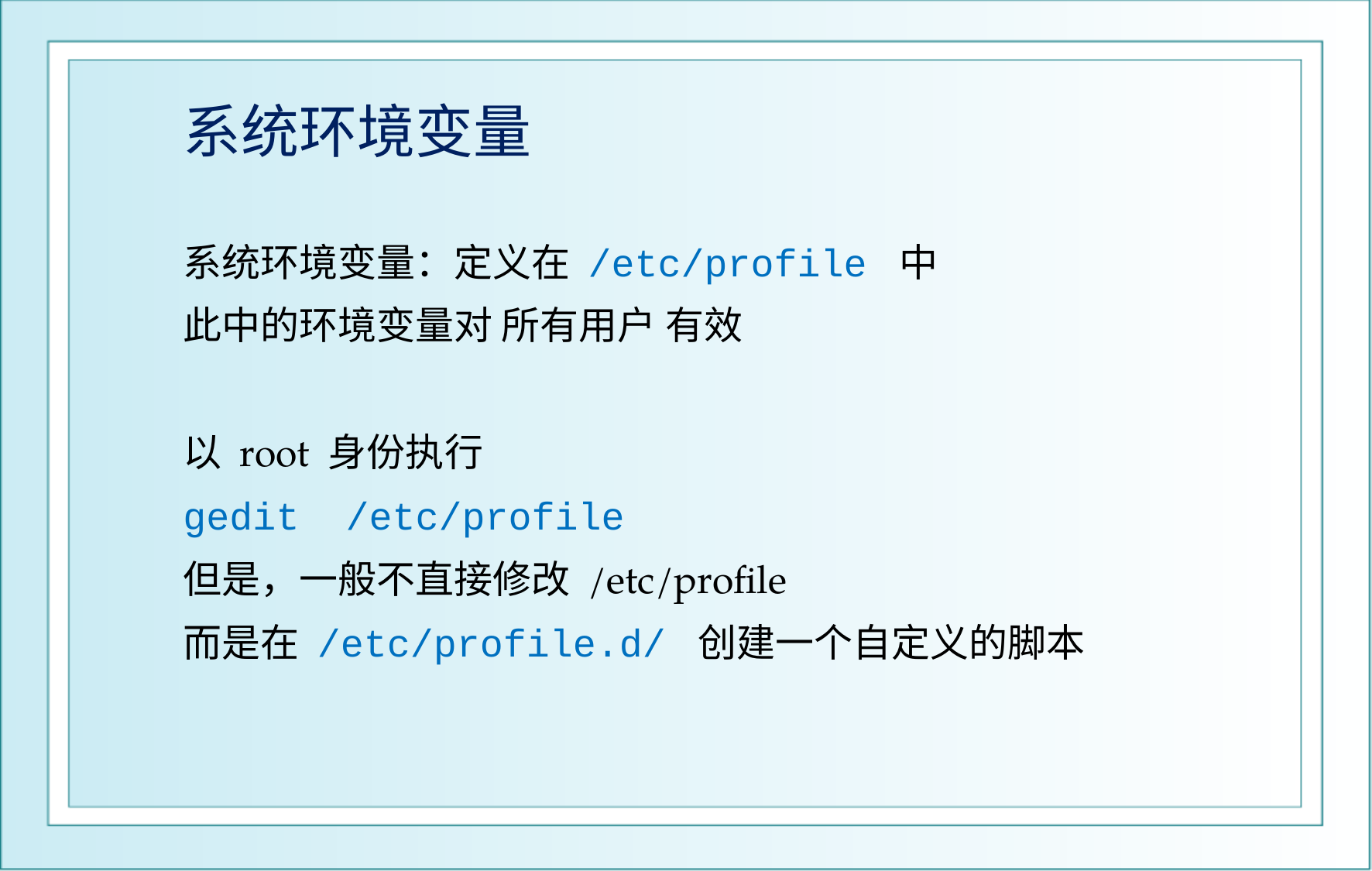

# 系统环境变量
系统环境变量：定义在 /etc/profile 中
此中的环境变量对 所有用户 有效

以 root 身份执行
gedit  /etc/profile
但是，一般不直接修改 /etc/profile
而是在 /etc/profile.d/ 创建一个自定义的脚本